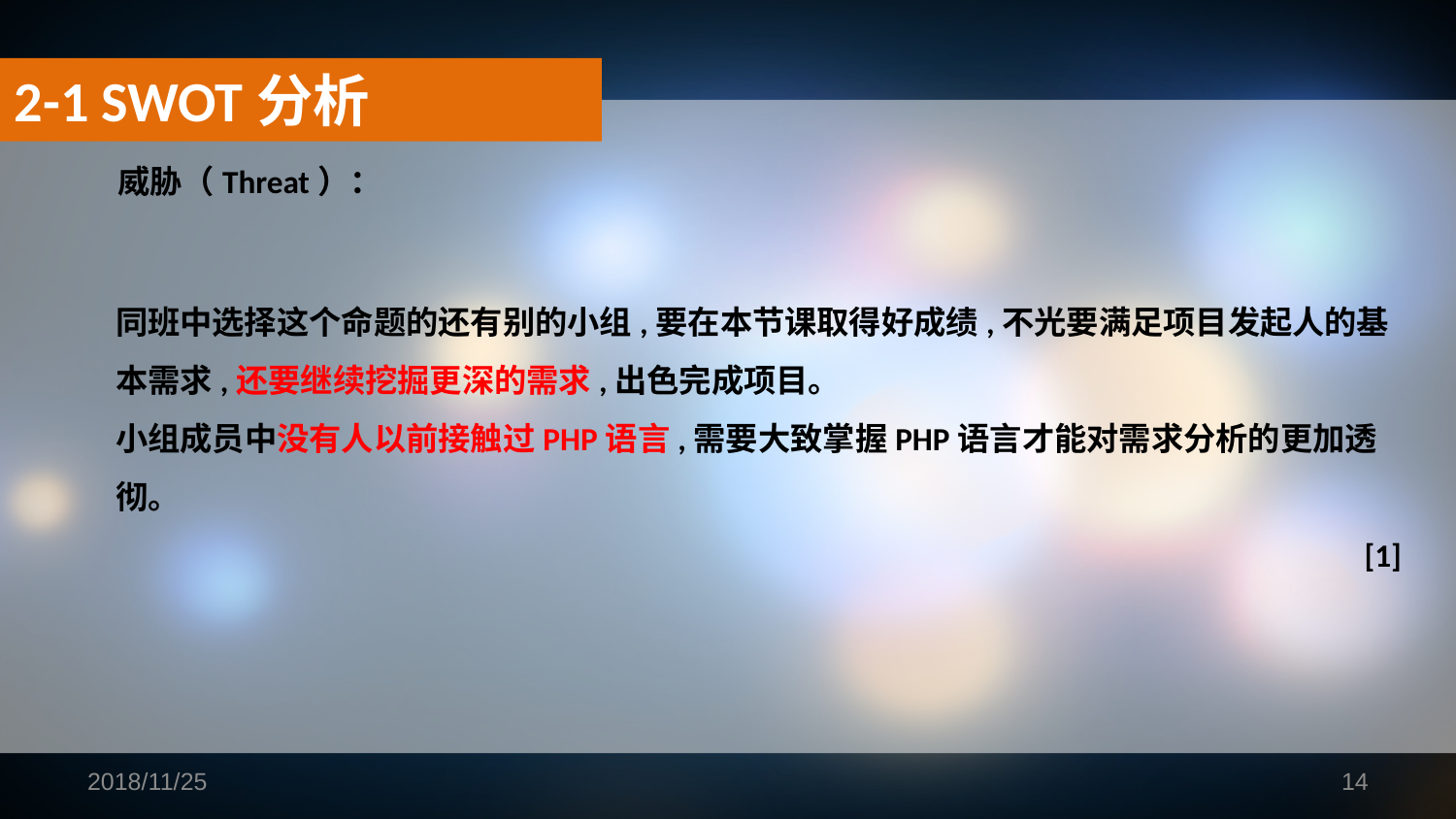

2-1 SWOT分析

威胁（Threat）：
同班中选择这个命题的还有别的小组,要在本节课取得好成绩,不光要满足项目发起人的基本需求,还要继续挖掘更深的需求,出色完成项目。
小组成员中没有人以前接触过PHP语言,需要大致掌握PHP语言才能对需求分析的更加透彻。
[1]
2018/11/25
14